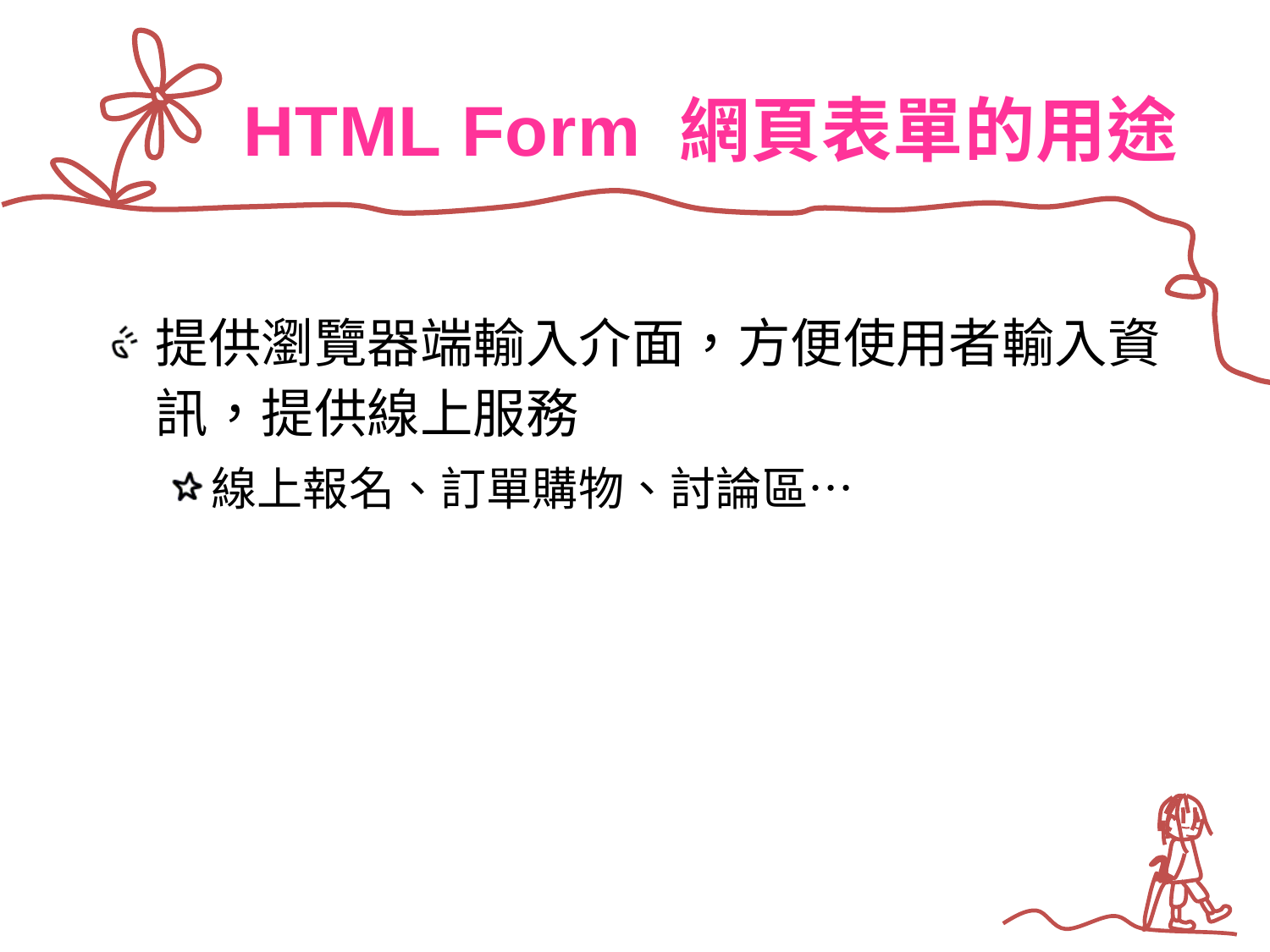

# HTML Form 網頁表單的用途
提供瀏覽器端輸入介面，方便使用者輸入資訊，提供線上服務
線上報名、訂單購物、討論區…